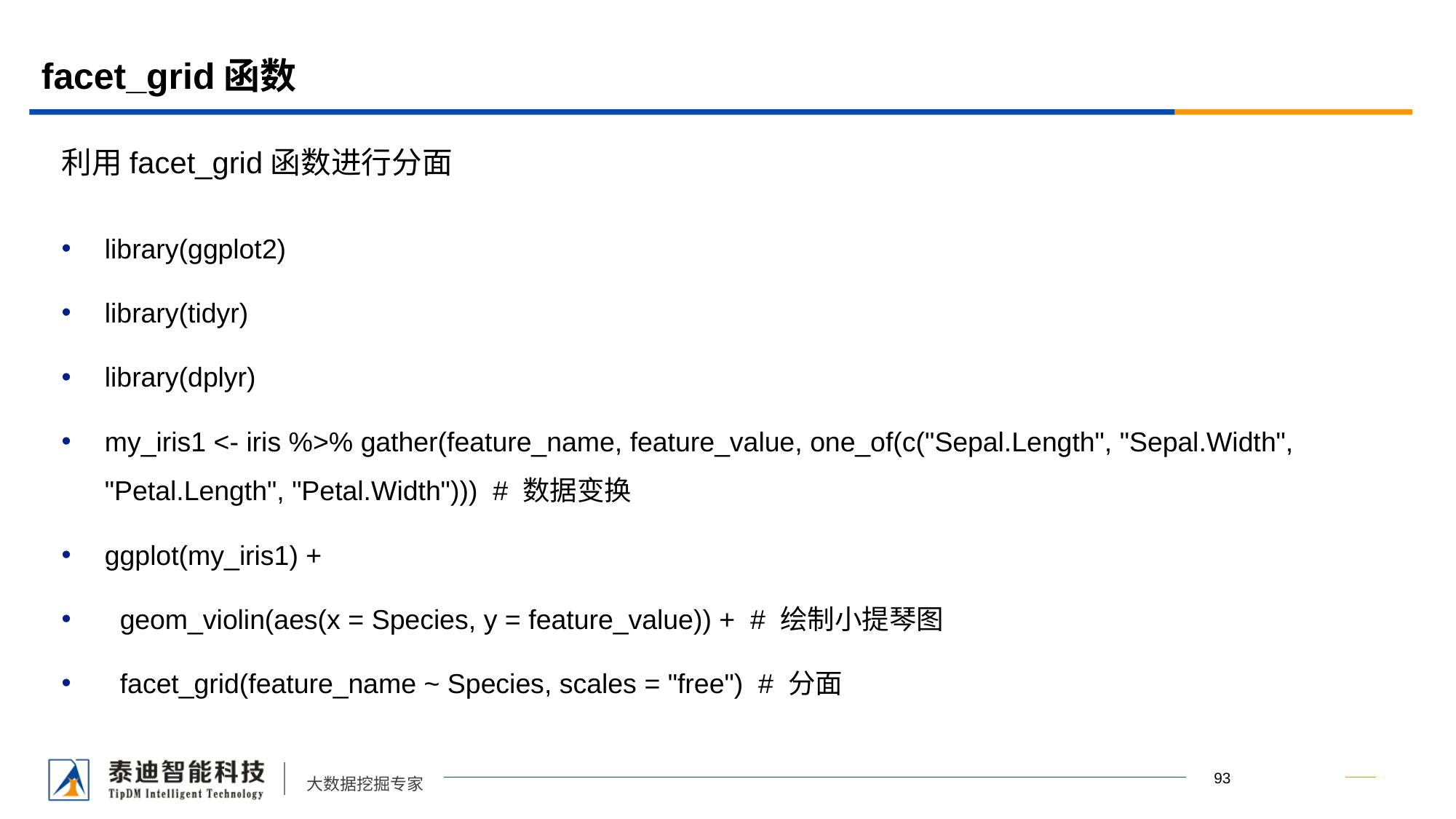

# facet_grid函数
利用facet_grid函数进行分面
library(ggplot2)
library(tidyr)
library(dplyr)
my_iris1 <- iris %>% gather(feature_name, feature_value, one_of(c("Sepal.Length", "Sepal.Width", "Petal.Length", "Petal.Width")))  # 数据变换
ggplot(my_iris1) +
  geom_violin(aes(x = Species, y = feature_value)) +  # 绘制小提琴图
  facet_grid(feature_name ~ Species, scales = "free")  # 分面